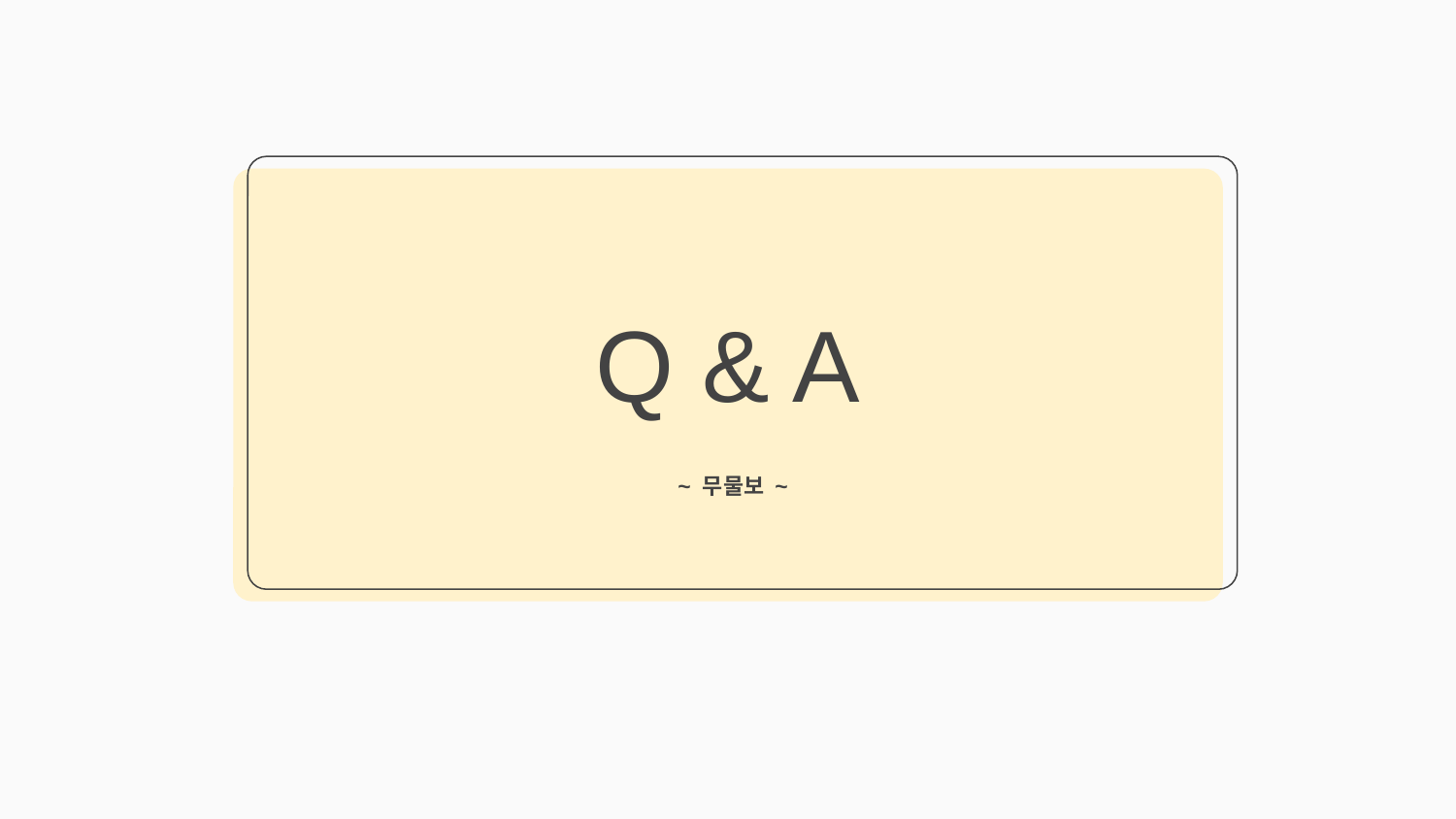

# Q & A
 ~ 무물보 ~